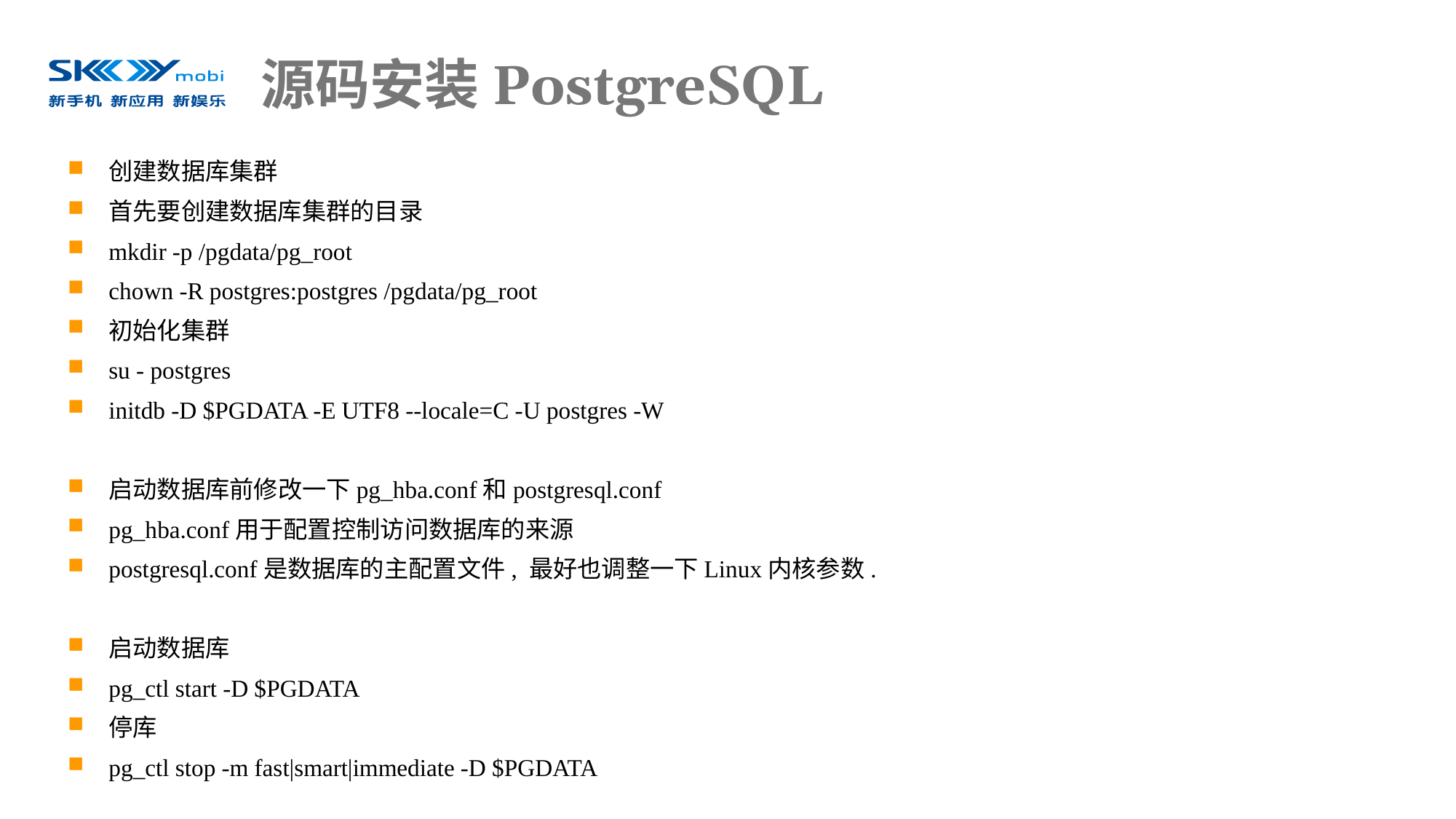

# 源码安装PostgreSQL
创建数据库集群
首先要创建数据库集群的目录
mkdir -p /pgdata/pg_root
chown -R postgres:postgres /pgdata/pg_root
初始化集群
su - postgres
initdb -D $PGDATA -E UTF8 --locale=C -U postgres -W

启动数据库前修改一下pg_hba.conf和postgresql.conf
pg_hba.conf用于配置控制访问数据库的来源
postgresql.conf是数据库的主配置文件, 最好也调整一下Linux内核参数.

启动数据库
pg_ctl start -D $PGDATA
停库
pg_ctl stop -m fast|smart|immediate -D $PGDATA